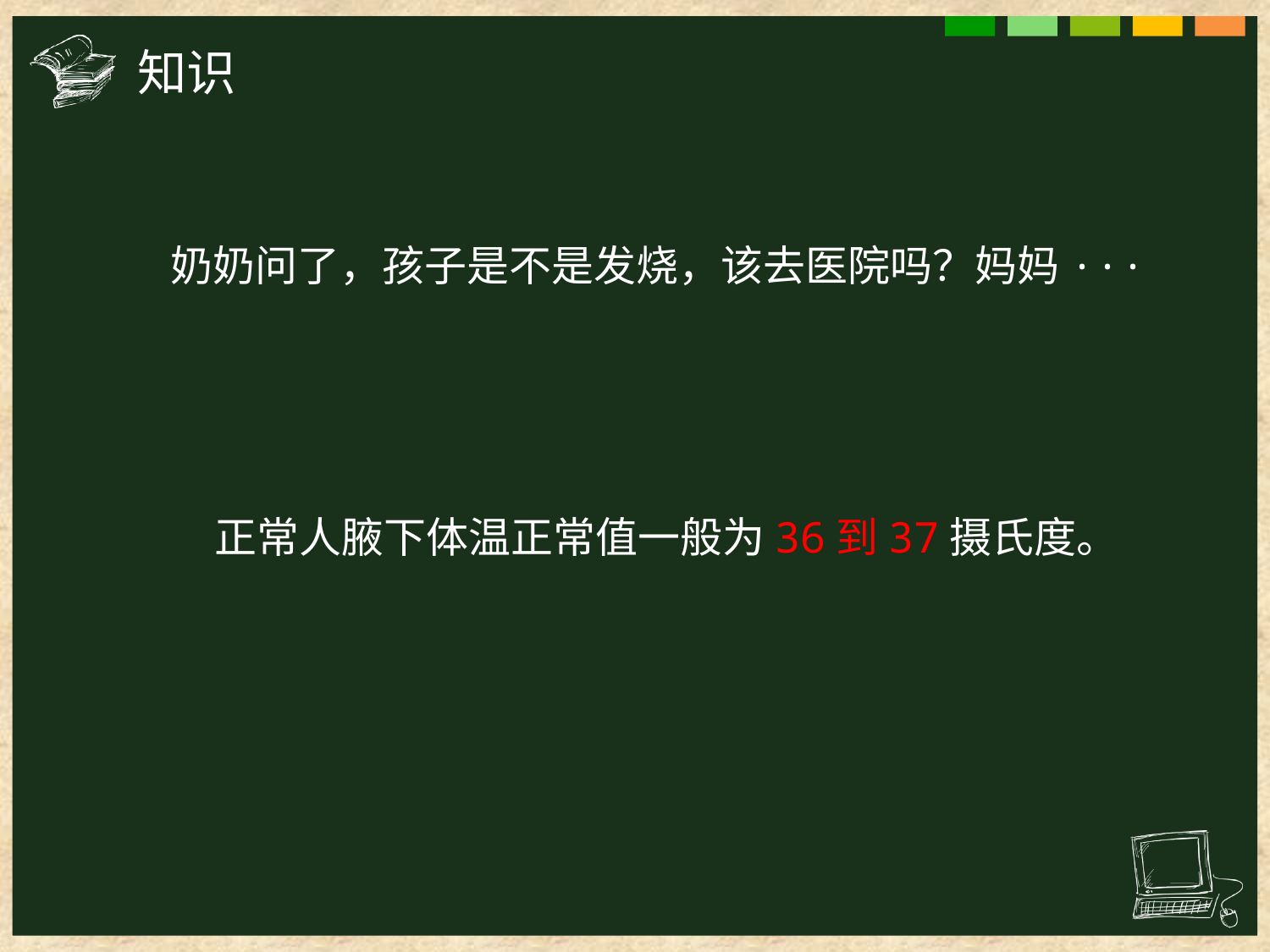

知识
奶奶问了，孩子是不是发烧，该去医院吗？妈妈···
正常人腋下体温正常值一般为36到37摄氏度。